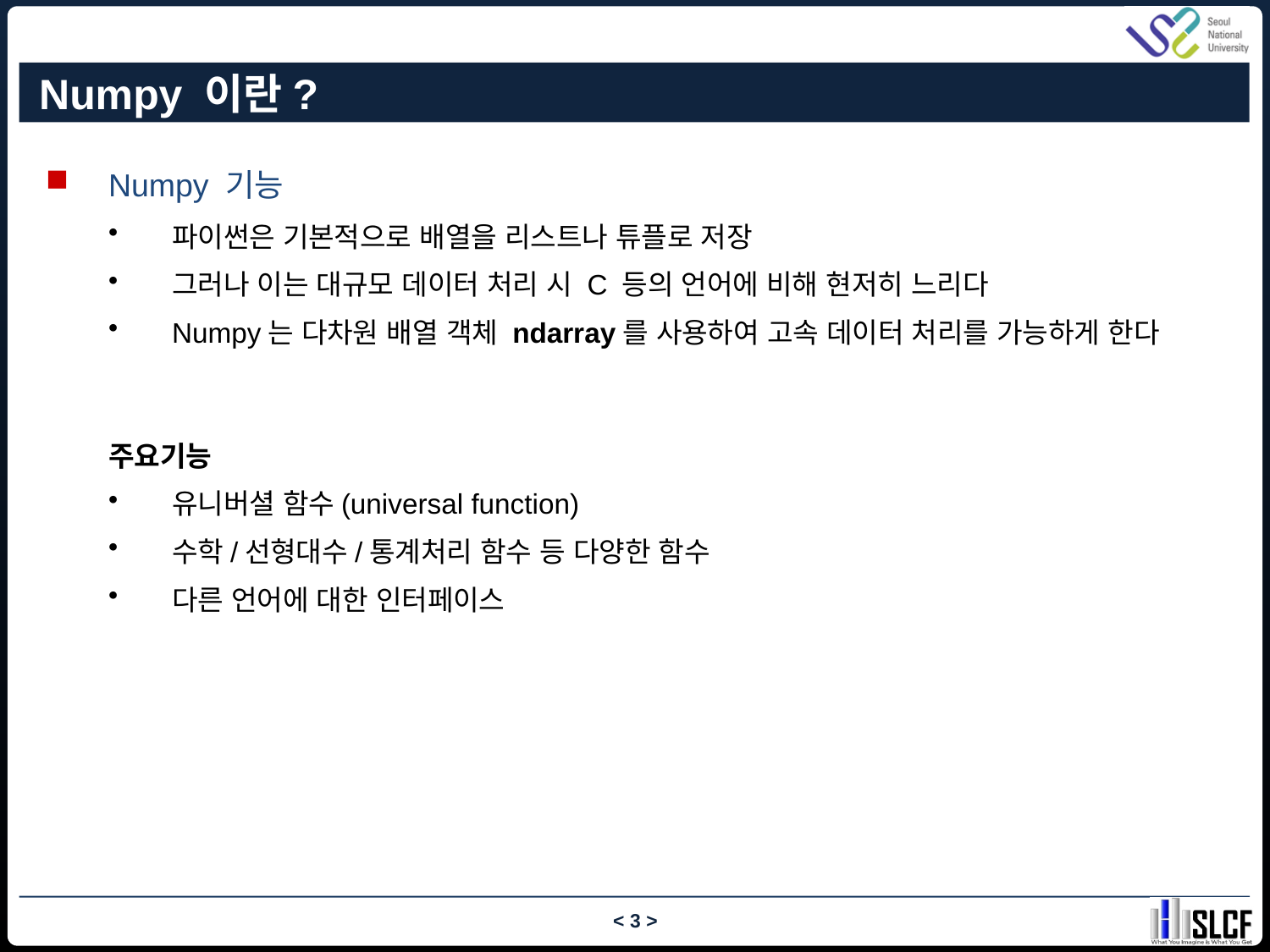

# Numpy 이란?
Numpy 기능
파이썬은 기본적으로 배열을 리스트나 튜플로 저장
그러나 이는 대규모 데이터 처리 시 C 등의 언어에 비해 현저히 느리다
Numpy는 다차원 배열 객체 ndarray를 사용하여 고속 데이터 처리를 가능하게 한다

주요기능
유니버셜 함수(universal function)
수학/선형대수/통계처리 함수 등 다양한 함수
다른 언어에 대한 인터페이스